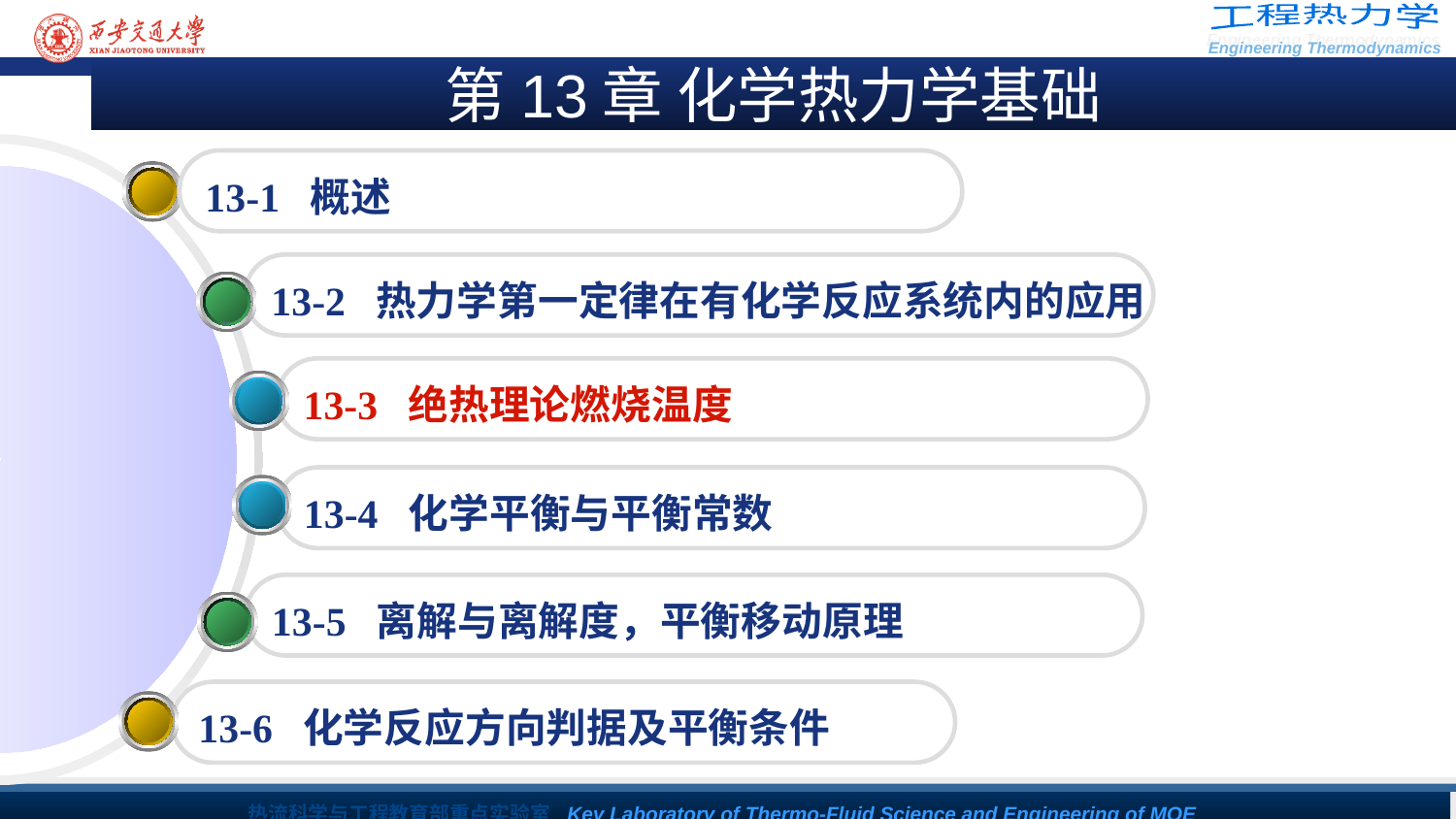

第13章 化学热力学基础
13-1  概述

13-2  热力学第一定律在有化学反应系统内的应用

13-3  绝热理论燃烧温度

13-4  化学平衡与平衡常数

13-5  离解与离解度，平衡移动原理

13-6  化学反应方向判据及平衡条件